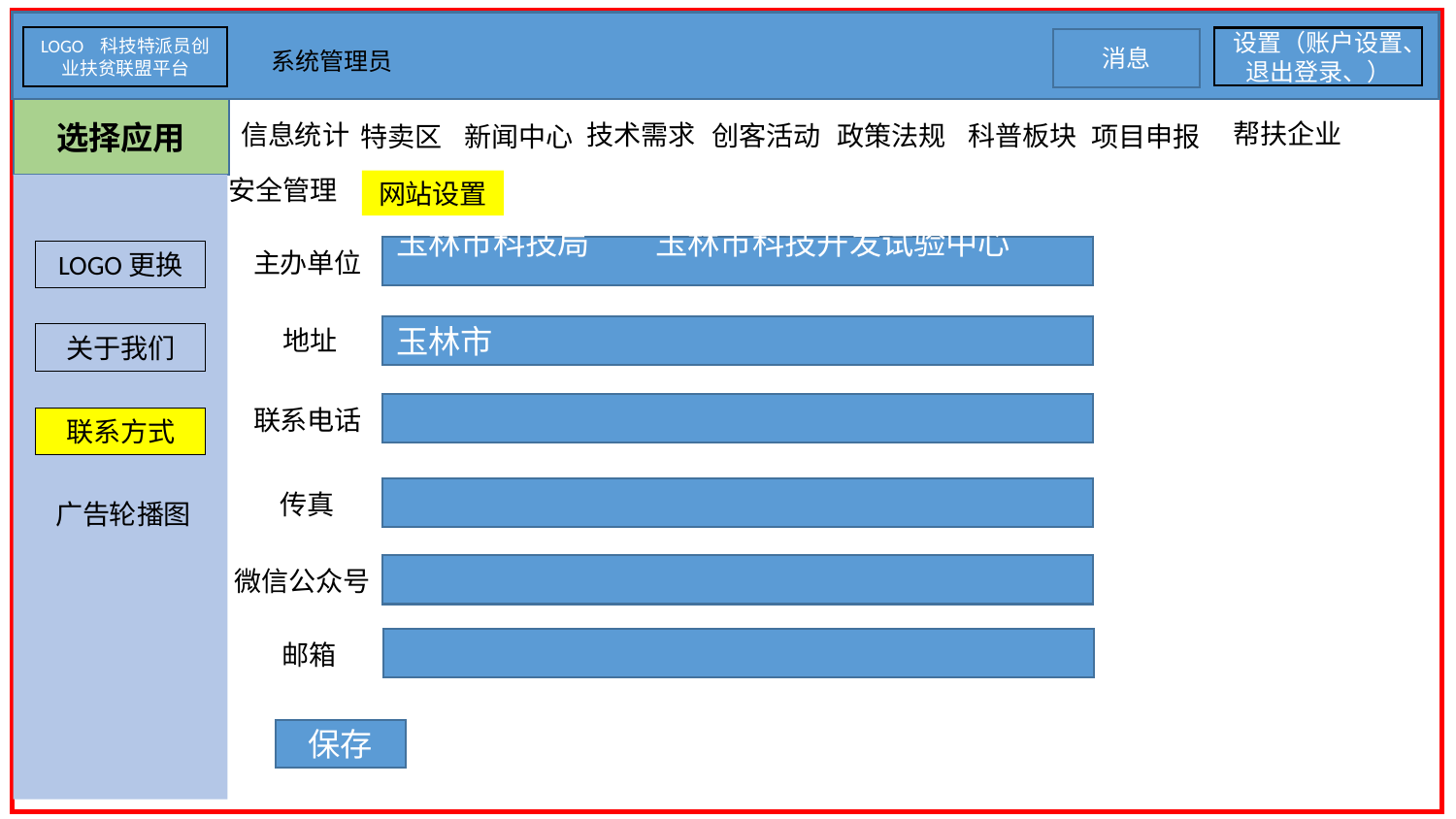

LOGO   科技特派员创业扶贫联盟平台
设置（账户设置、退出登录、）
消息
系统管理员
选择应用
帮扶企业
信息统计
技术需求
创客活动
科普板块
政策法规
特卖区
项目申报
新闻中心
安全管理
网站设置

玉林市科技局         玉林市科技开发试验中心
主办单位
LOGO更换
地址
玉林市
关于我们

联系电话
联系方式

传真
广告轮播图

微信公众号

邮箱
保存